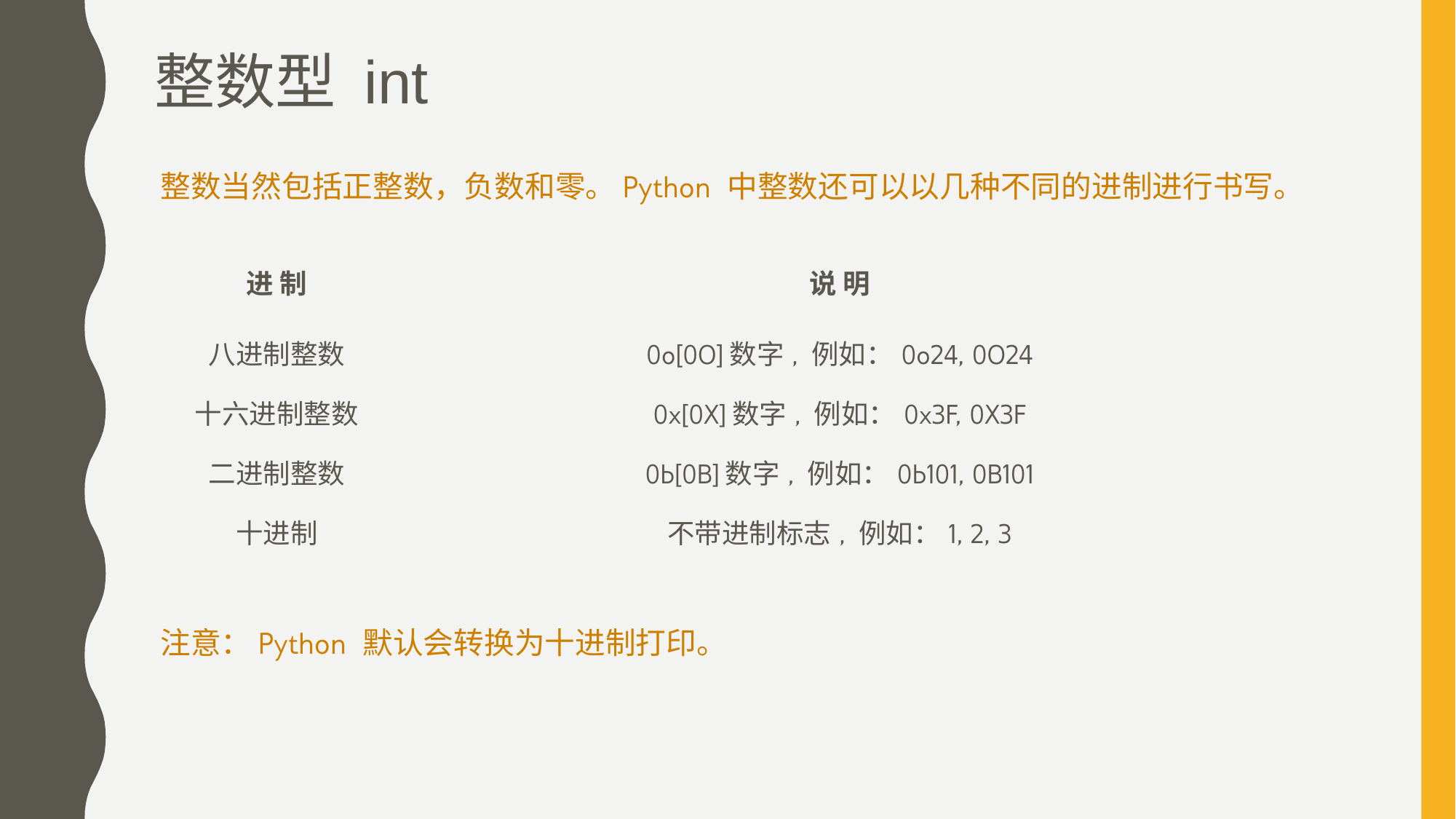

# 整数型 int
整数当然包括正整数，负数和零。Python 中整数还可以以几种不同的进制进行书写。

注意：Python 默认会转换为十进制打印。
| 进 制 | 说 明 |
| --- | --- |
| 八进制整数 | 0o[0O]数字, 例如：0o24, 0O24 |
| 十六进制整数 | 0x[0X]数字, 例如：0x3F, 0X3F |
| 二进制整数 | 0b[0B]数字, 例如：0b101, 0B101 |
| 十进制 | 不带进制标志, 例如：1, 2, 3 |